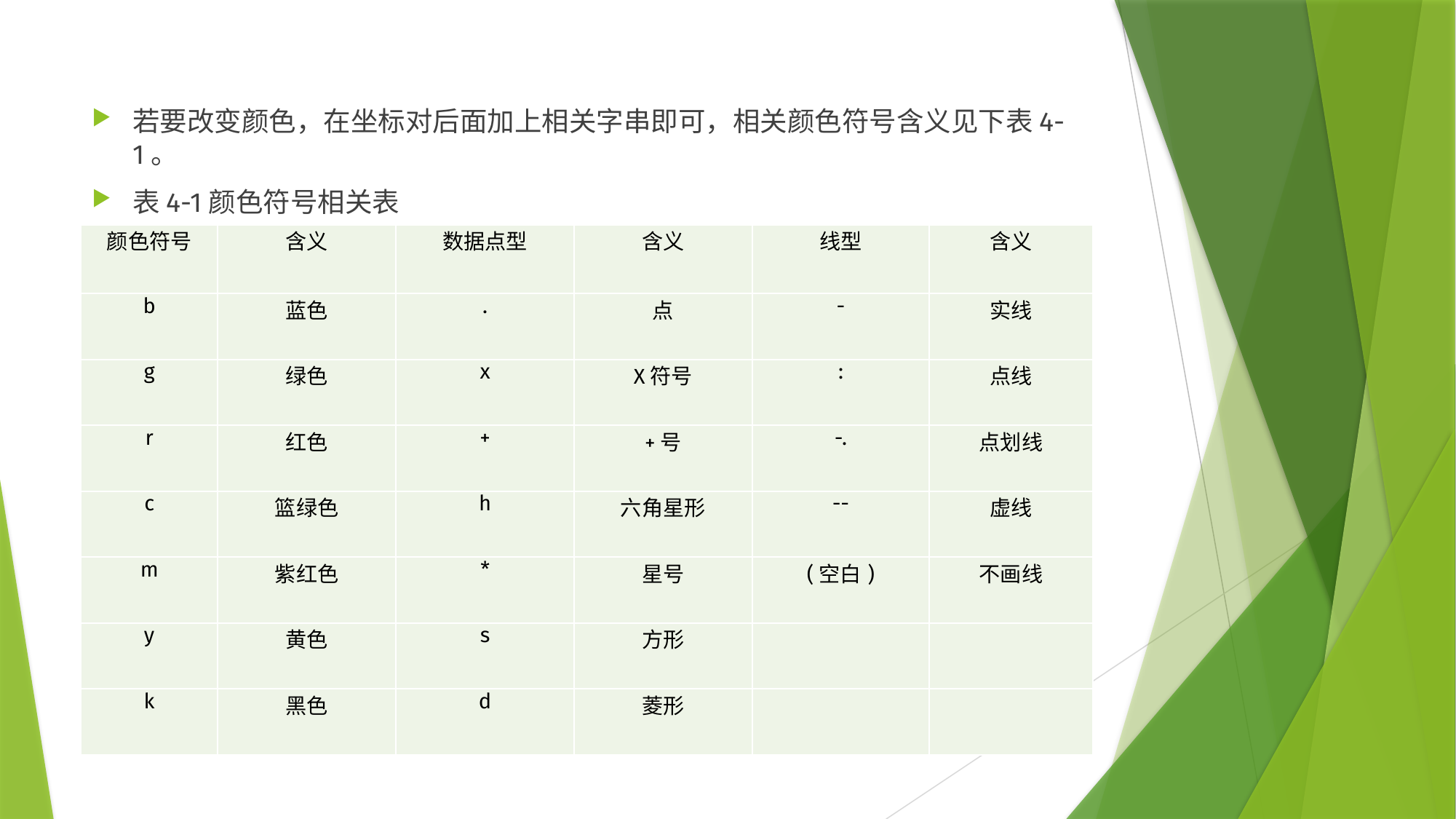

若要改变颜色，在坐标对后面加上相关字串即可，相关颜色符号含义见下表4-1。
表4-1颜色符号相关表

| 颜色符号 | 含义 | 数据点型 | 含义 | 线型 | 含义 |
| --- | --- | --- | --- | --- | --- |
| b | 蓝色 | . | 点 | - | 实线 |
| g | 绿色 | x | X符号 | : | 点线 |
| r | 红色 | + | +号 | -. | 点划线 |
| c | 篮绿色 | h | 六角星形 | -- | 虚线 |
| m | 紫红色 | \* | 星号 | (空白) | 不画线 |
| y | 黄色 | s | 方形 |  |  |
| k | 黑色 | d | 菱形 |  |  |